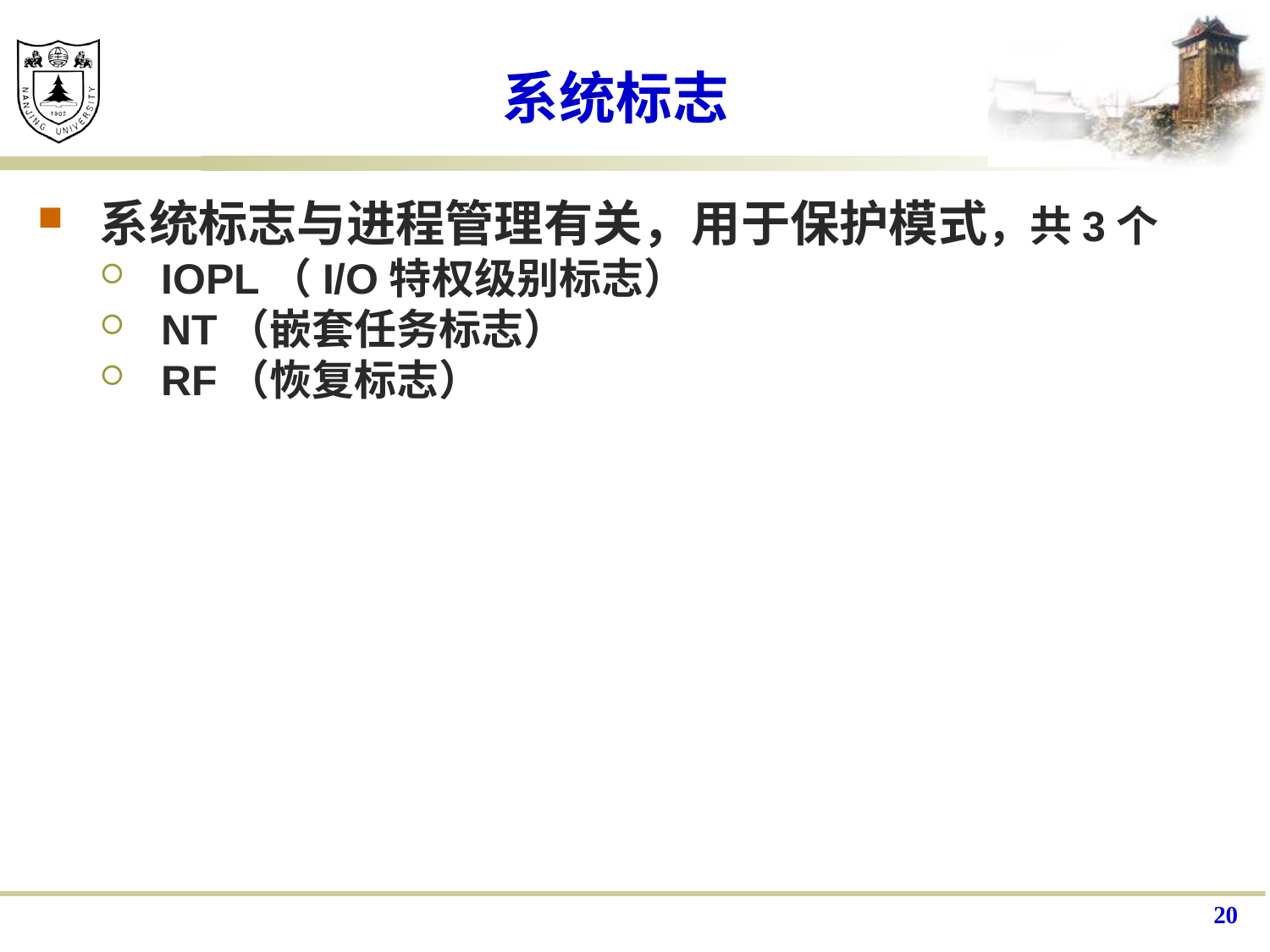

# 系统标志
系统标志与进程管理有关，用于保护模式，共3个
IOPL（I/O特权级别标志）
NT（嵌套任务标志）
RF（恢复标志）
20